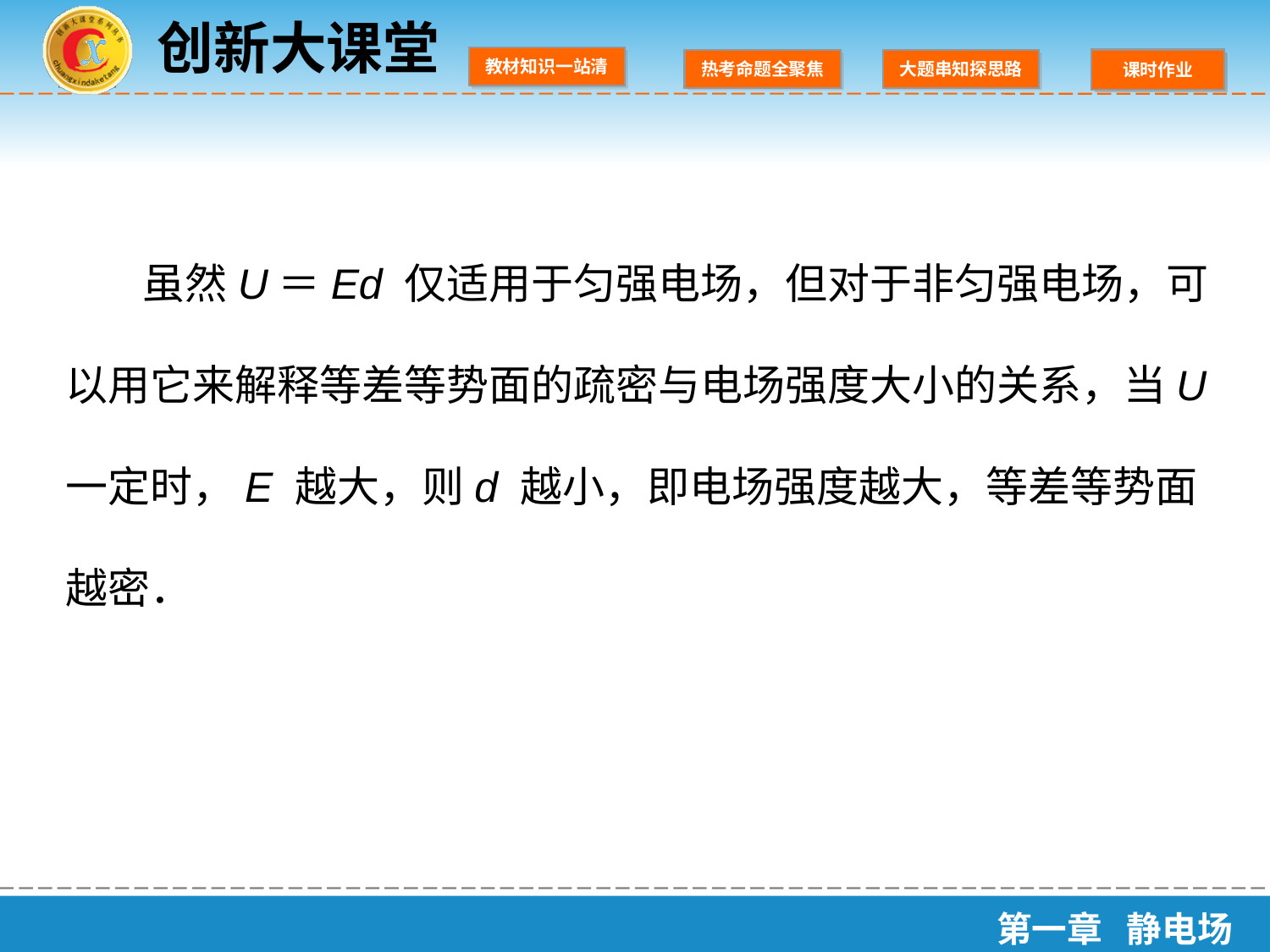

虽然U＝Ed 仅适用于匀强电场，但对于非匀强电场，可以用它来解释等差等势面的疏密与电场强度大小的关系，当U一定时，E 越大，则d 越小，即电场强度越大，等差等势面越密．